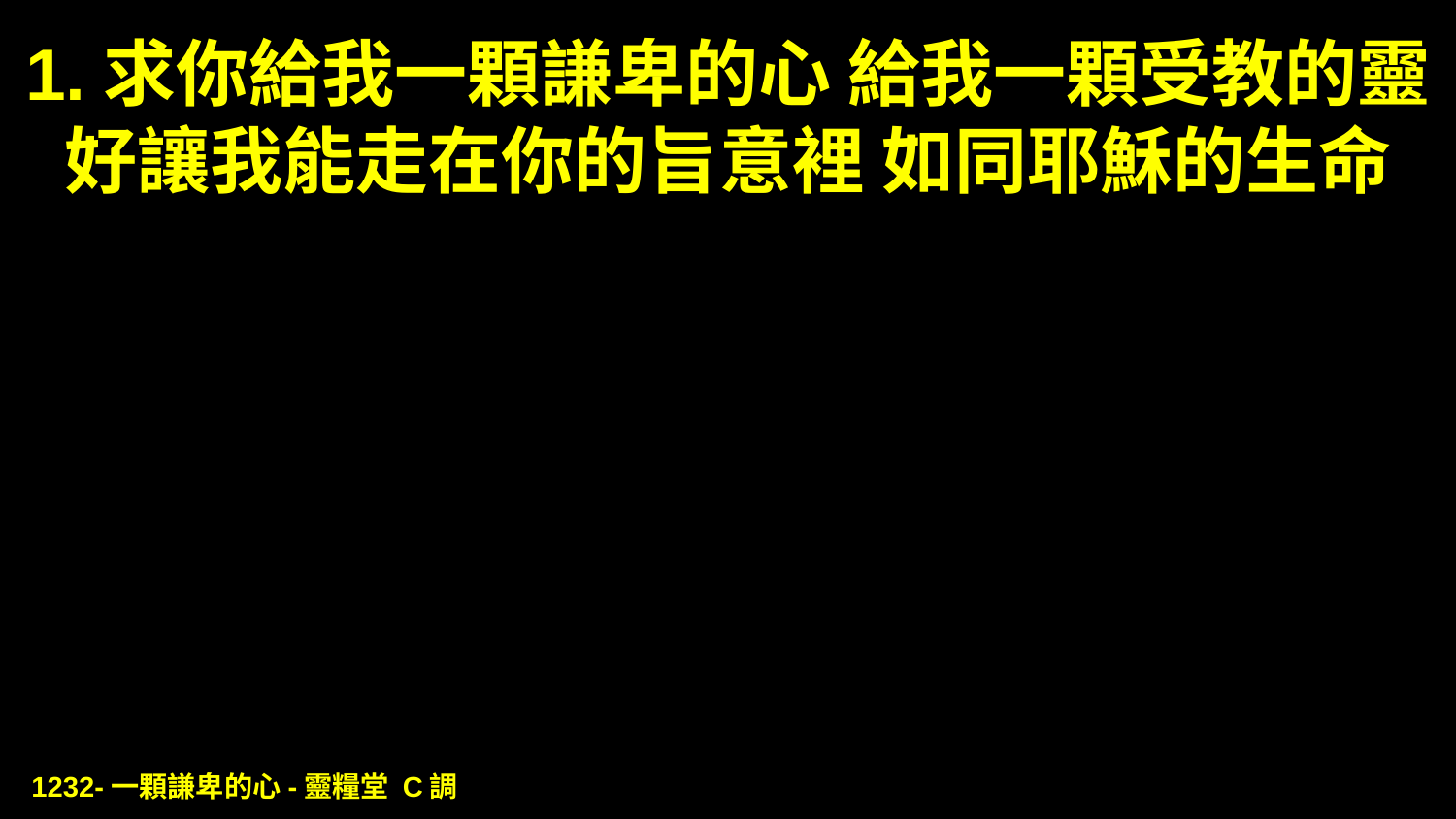

# 1.求你給我一顆謙卑的心 給我一顆受教的靈 好讓我能走在你的旨意裡 如同耶穌的生命
1232-一顆謙卑的心-靈糧堂 C調